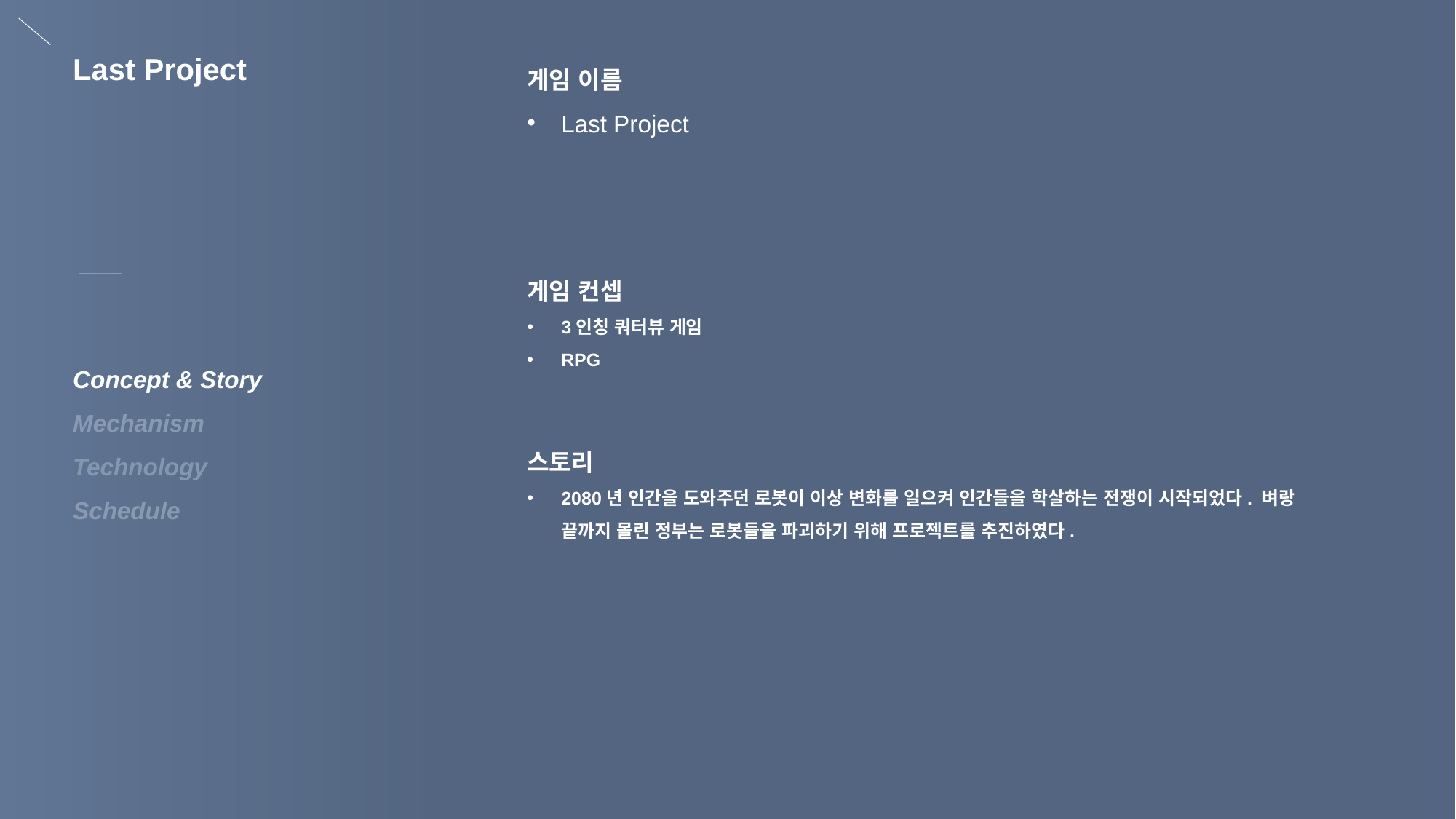

Last Project
게임 이름
Last Project
게임 컨셉
3인칭 쿼터뷰 게임
RPG
Concept & Story
Mechanism
Technology
Schedule
스토리
2080년 인간을 도와주던 로봇이 이상 변화를 일으켜 인간들을 학살하는 전쟁이 시작되었다. 벼랑 끝까지 몰린 정부는 로봇들을 파괴하기 위해 프로젝트를 추진하였다.